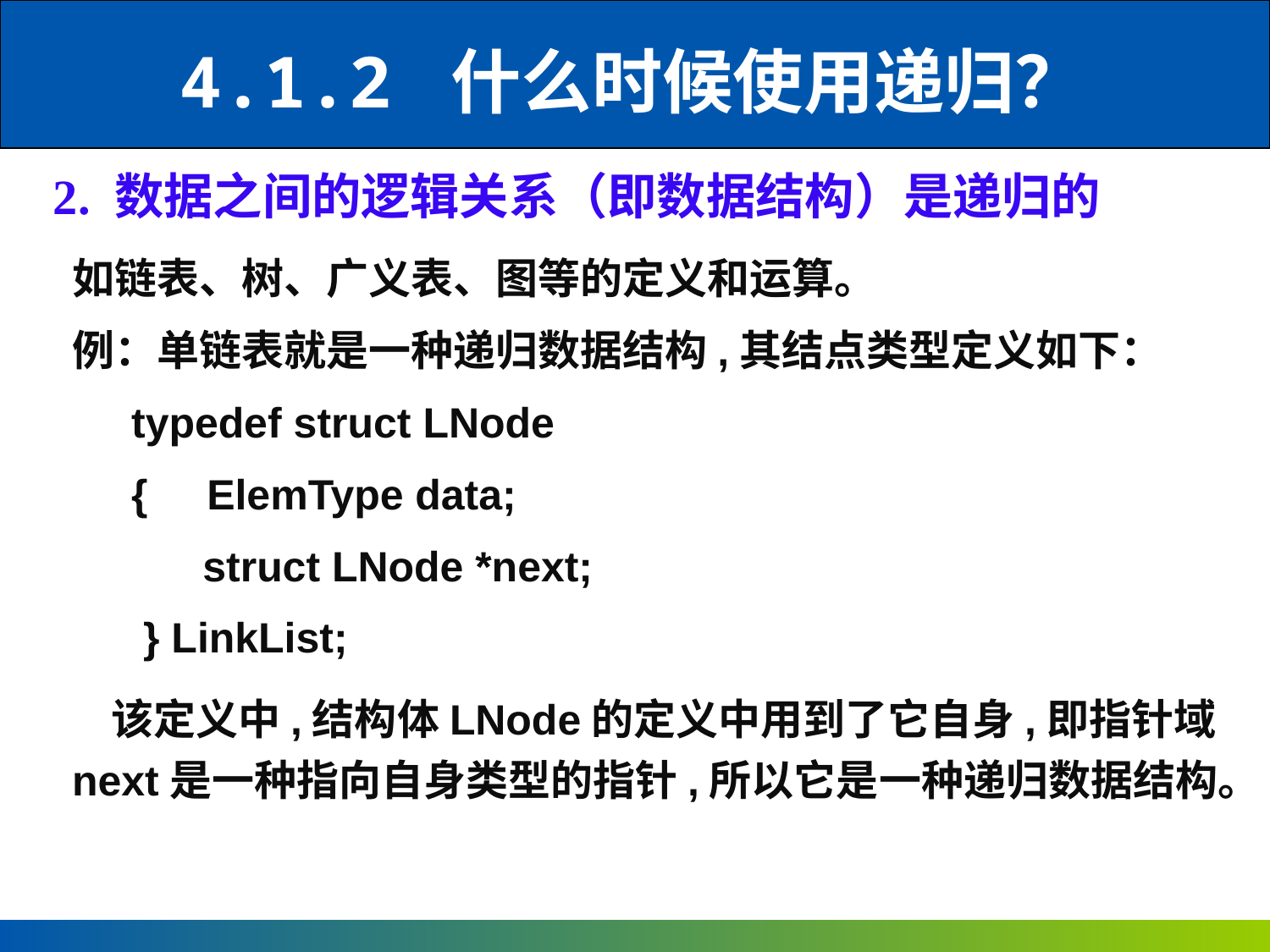

# 4.1.2 什么时候使用递归？
2. 数据之间的逻辑关系（即数据结构）是递归的
如链表、树、广义表、图等的定义和运算。
例：单链表就是一种递归数据结构,其结点类型定义如下：
     typedef struct LNode
     {     ElemType data;
           struct LNode *next;
      } LinkList;
   该定义中,结构体LNode的定义中用到了它自身,即指针域next是一种指向自身类型的指针,所以它是一种递归数据结构。